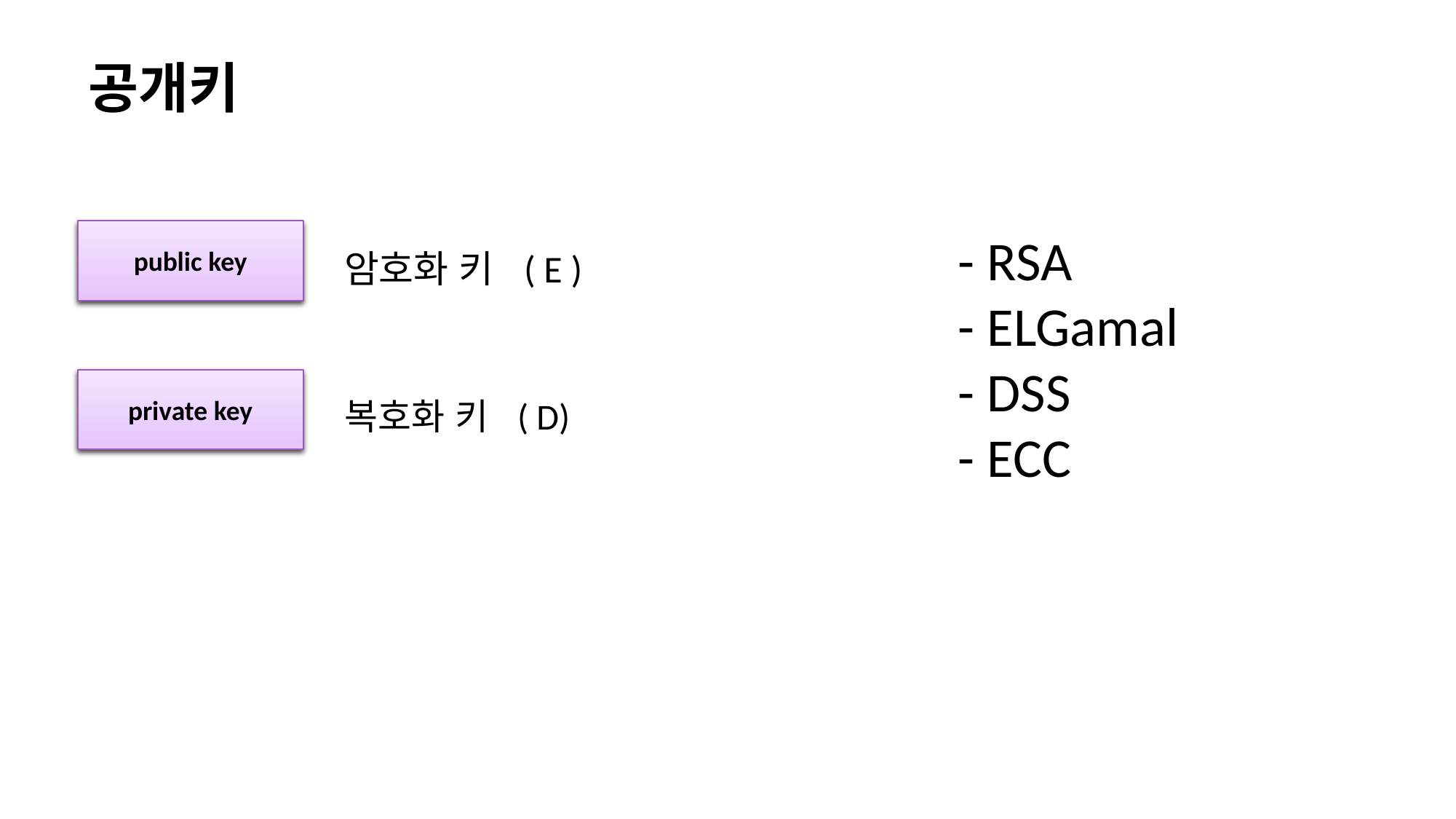

공개키
public key
- RSA
- ELGamal
- DSS
- ECC
암호화 키  ( E )
private key
복호화 키  ( D)